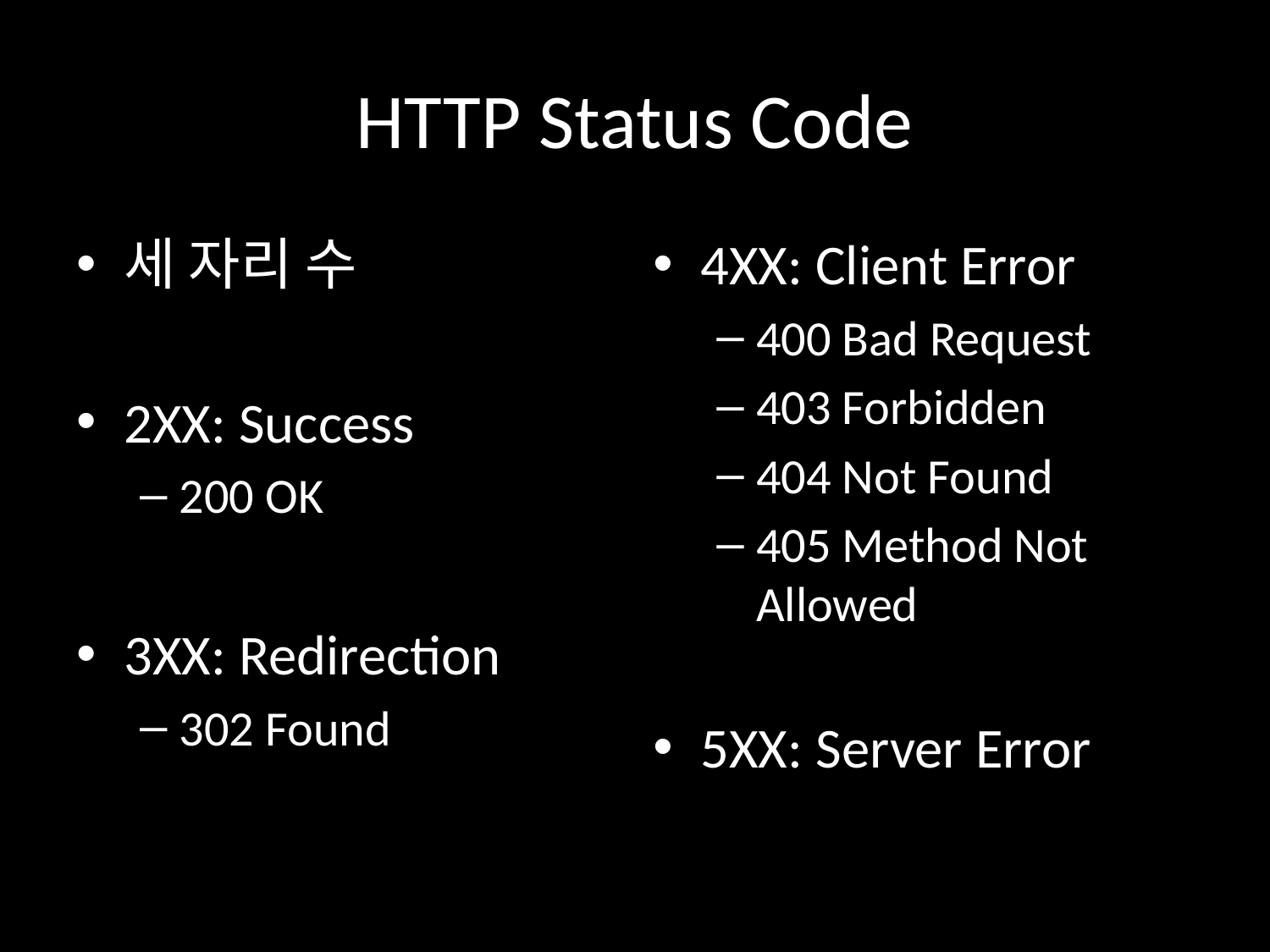

# HTTP Status Code
세 자리 수

2XX: Success
200 OK

3XX: Redirection
302 Found

4XX: Client Error
400 Bad Request
403 Forbidden
404 Not Found
405 Method Not Allowed

5XX: Server Error